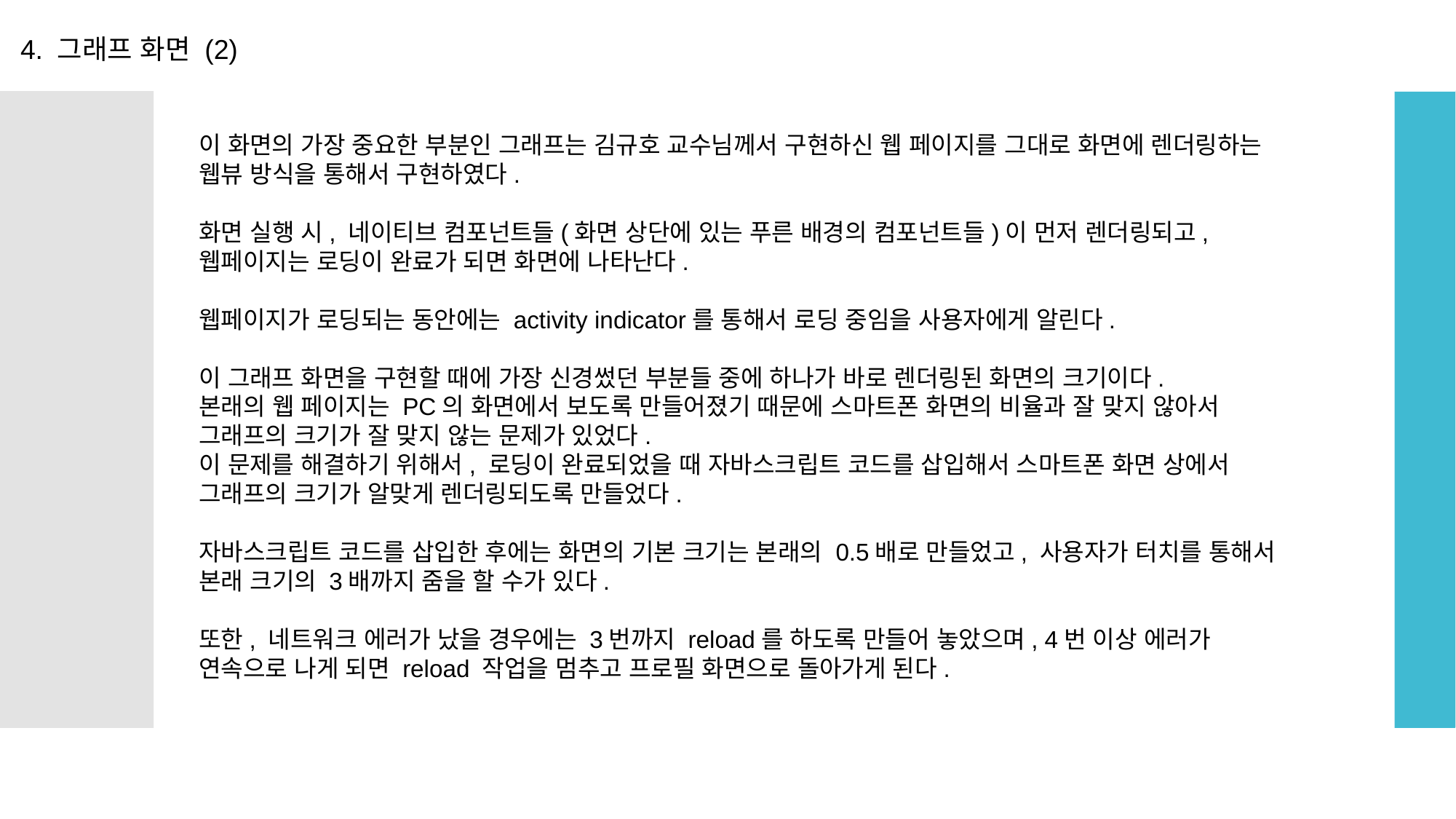

4. 그래프 화면 (2)

이 화면의 가장 중요한 부분인 그래프는 김규호 교수님께서 구현하신 웹 페이지를 그대로 화면에 렌더링하는 웹뷰 방식을 통해서 구현하였다.

화면 실행 시, 네이티브 컴포넌트들(화면 상단에 있는 푸른 배경의 컴포넌트들)이 먼저 렌더링되고, 웹페이지는 로딩이 완료가 되면 화면에 나타난다.

웹페이지가 로딩되는 동안에는 activity indicator를 통해서 로딩 중임을 사용자에게 알린다.

이 그래프 화면을 구현할 때에 가장 신경썼던 부분들 중에 하나가 바로 렌더링된 화면의 크기이다.
본래의 웹 페이지는 PC의 화면에서 보도록 만들어졌기 때문에 스마트폰 화면의 비율과 잘 맞지 않아서 그래프의 크기가 잘 맞지 않는 문제가 있었다.
이 문제를 해결하기 위해서, 로딩이 완료되었을 때 자바스크립트 코드를 삽입해서 스마트폰 화면 상에서 그래프의 크기가 알맞게 렌더링되도록 만들었다.

자바스크립트 코드를 삽입한 후에는 화면의 기본 크기는 본래의 0.5배로 만들었고, 사용자가 터치를 통해서 본래 크기의 3배까지 줌을 할 수가 있다.

또한, 네트워크 에러가 났을 경우에는 3번까지 reload를 하도록 만들어 놓았으며, 4번 이상 에러가 연속으로 나게 되면 reload 작업을 멈추고 프로필 화면으로 돌아가게 된다.